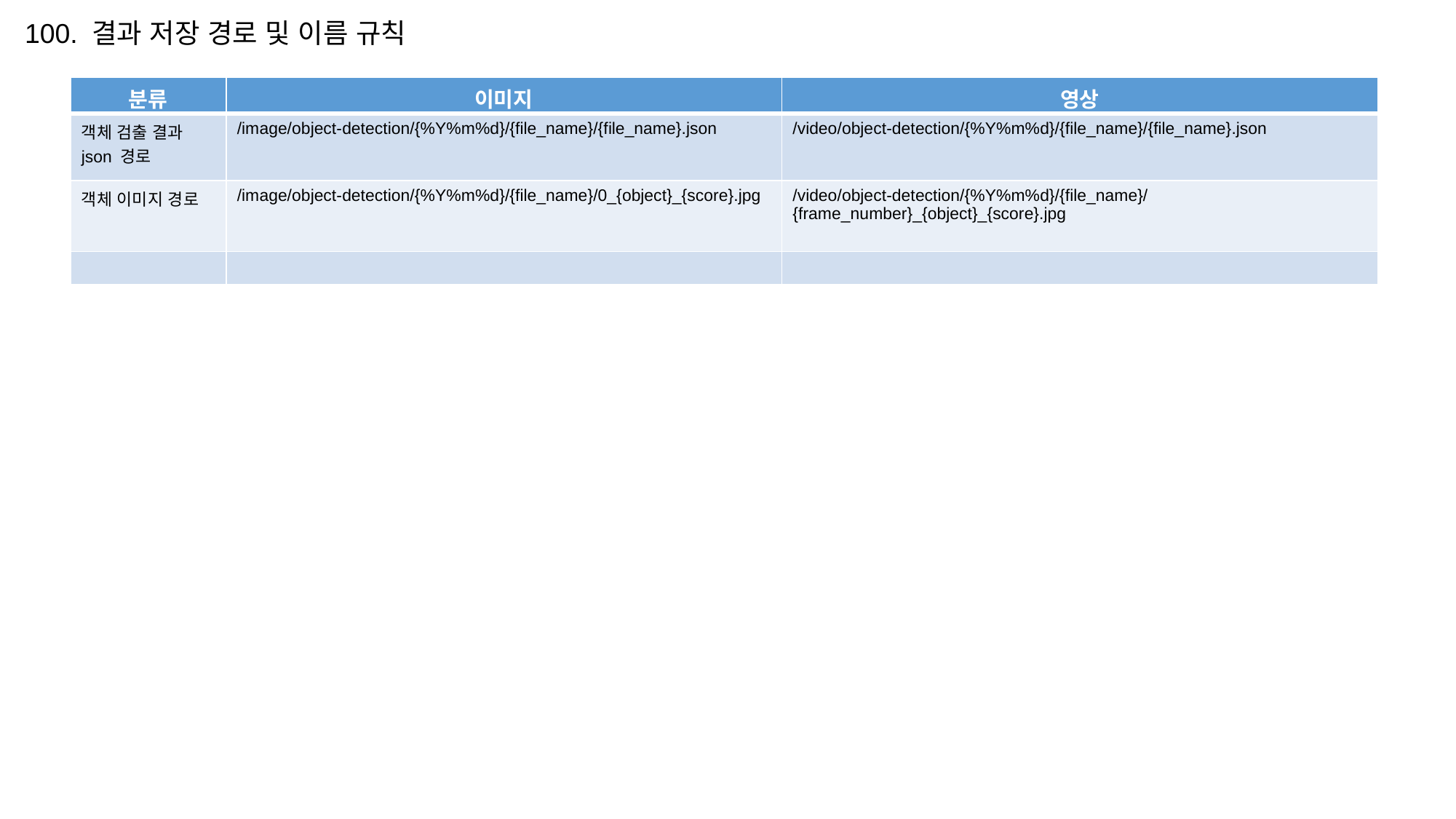

100. 결과 저장 경로 및 이름 규칙
| 분류 | 이미지 | 영상 |
| --- | --- | --- |
| 객체 검출 결과 json 경로 | /image/object-detection/{%Y%m%d}/{file\_name}/{file\_name}.json | /video/object-detection/{%Y%m%d}/{file\_name}/{file\_name}.json |
| 객체 이미지 경로 | /image/object-detection/{%Y%m%d}/{file\_name}/0\_{object}\_{score}.jpg | /video/object-detection/{%Y%m%d}/{file\_name}/{frame\_number}\_{object}\_{score}.jpg |
|  |  |  |